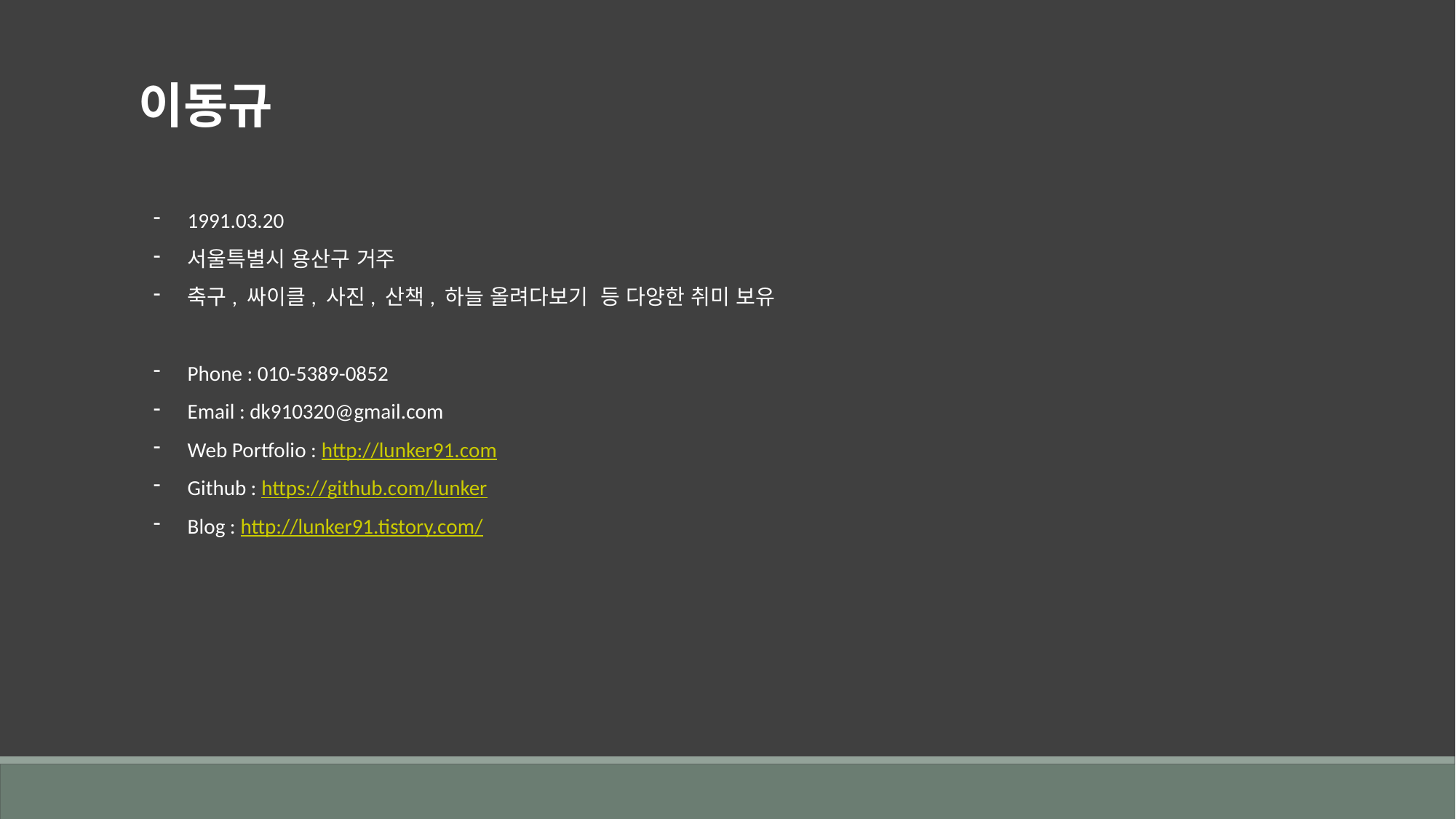

이동규
1991.03.20
서울특별시 용산구 거주
축구, 싸이클, 사진, 산책, 하늘 올려다보기  등 다양한 취미 보유

Phone : 010-5389-0852
Email : dk910320@gmail.com
Web Portfolio : http://lunker91.com
Github : https://github.com/lunker
Blog : http://lunker91.tistory.com/